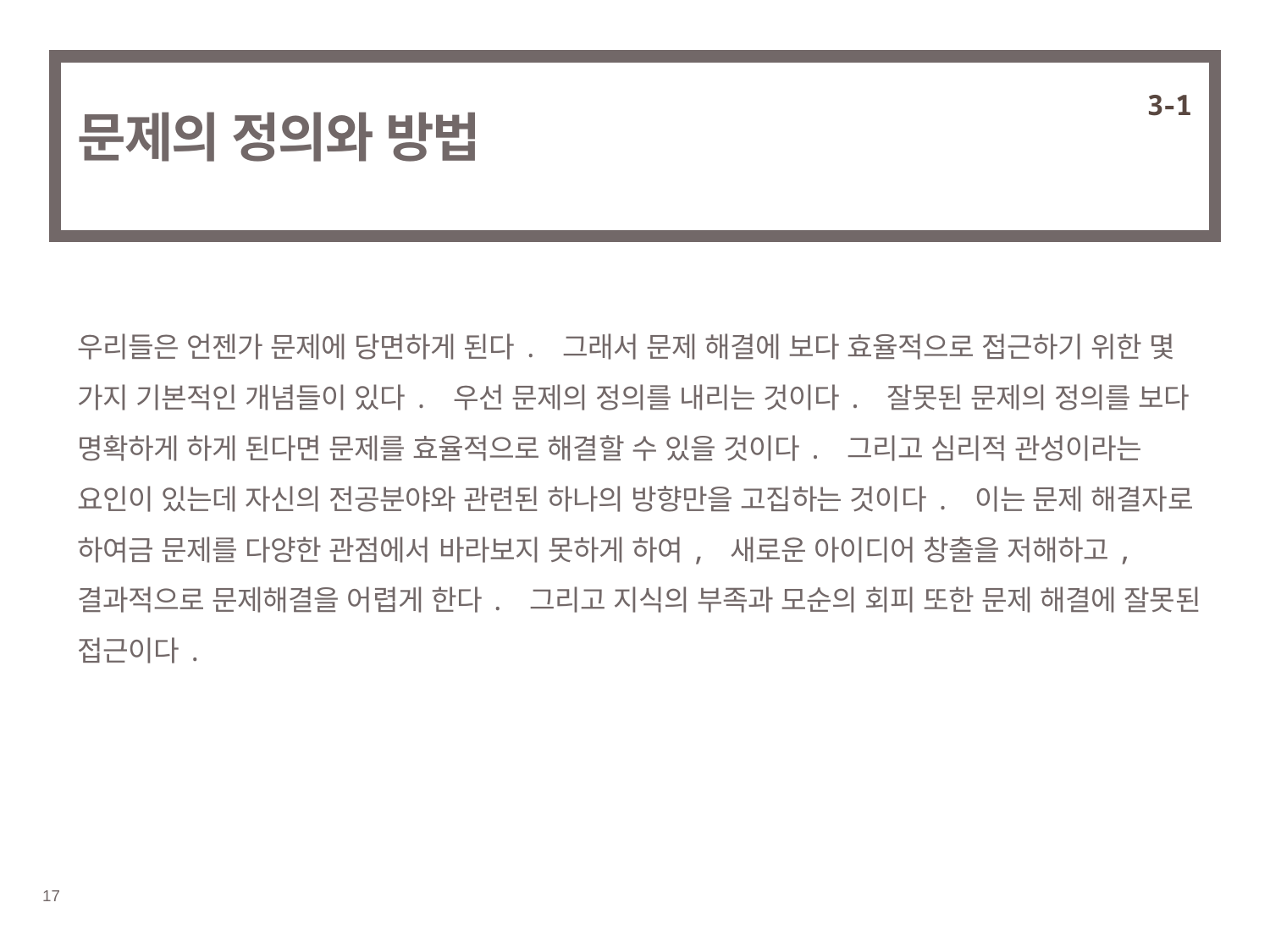

3-1

# 문제의 정의와 방법
우리들은 언젠가 문제에 당면하게 된다. 그래서 문제 해결에 보다 효율적으로 접근하기 위한 몇 가지 기본적인 개념들이 있다. 우선 문제의 정의를 내리는 것이다. 잘못된 문제의 정의를 보다 명확하게 하게 된다면 문제를 효율적으로 해결할 수 있을 것이다. 그리고 심리적 관성이라는 요인이 있는데 자신의 전공분야와 관련된 하나의 방향만을 고집하는 것이다. 이는 문제 해결자로 하여금 문제를 다양한 관점에서 바라보지 못하게 하여, 새로운 아이디어 창출을 저해하고, 결과적으로 문제해결을 어렵게 한다. 그리고 지식의 부족과 모순의 회피 또한 문제 해결에 잘못된 접근이다.